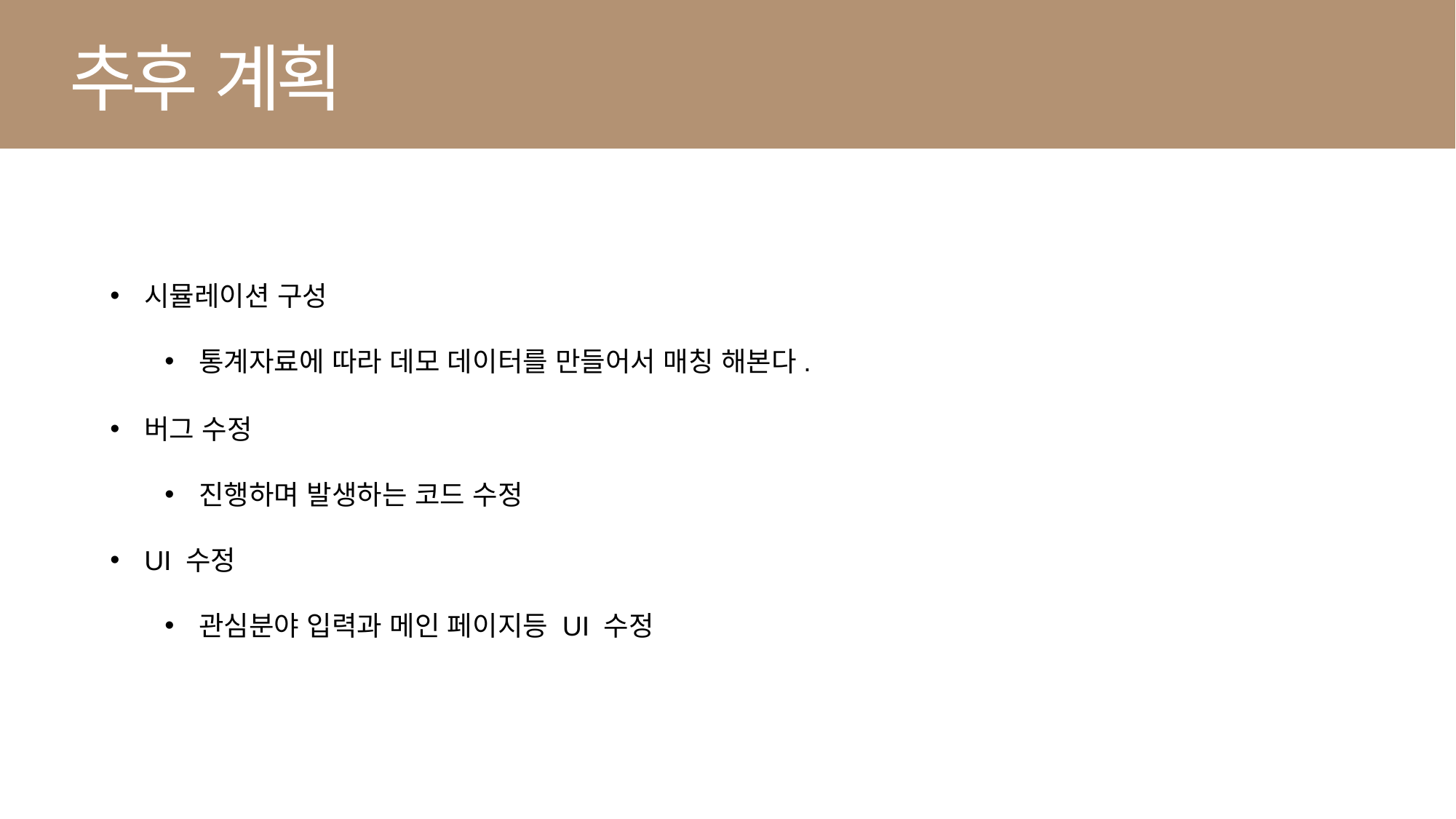

추후 계획
시뮬레이션 구성
통계자료에 따라 데모 데이터를 만들어서 매칭 해본다.
버그 수정
진행하며 발생하는 코드 수정
UI 수정
관심분야 입력과 메인 페이지등 UI 수정